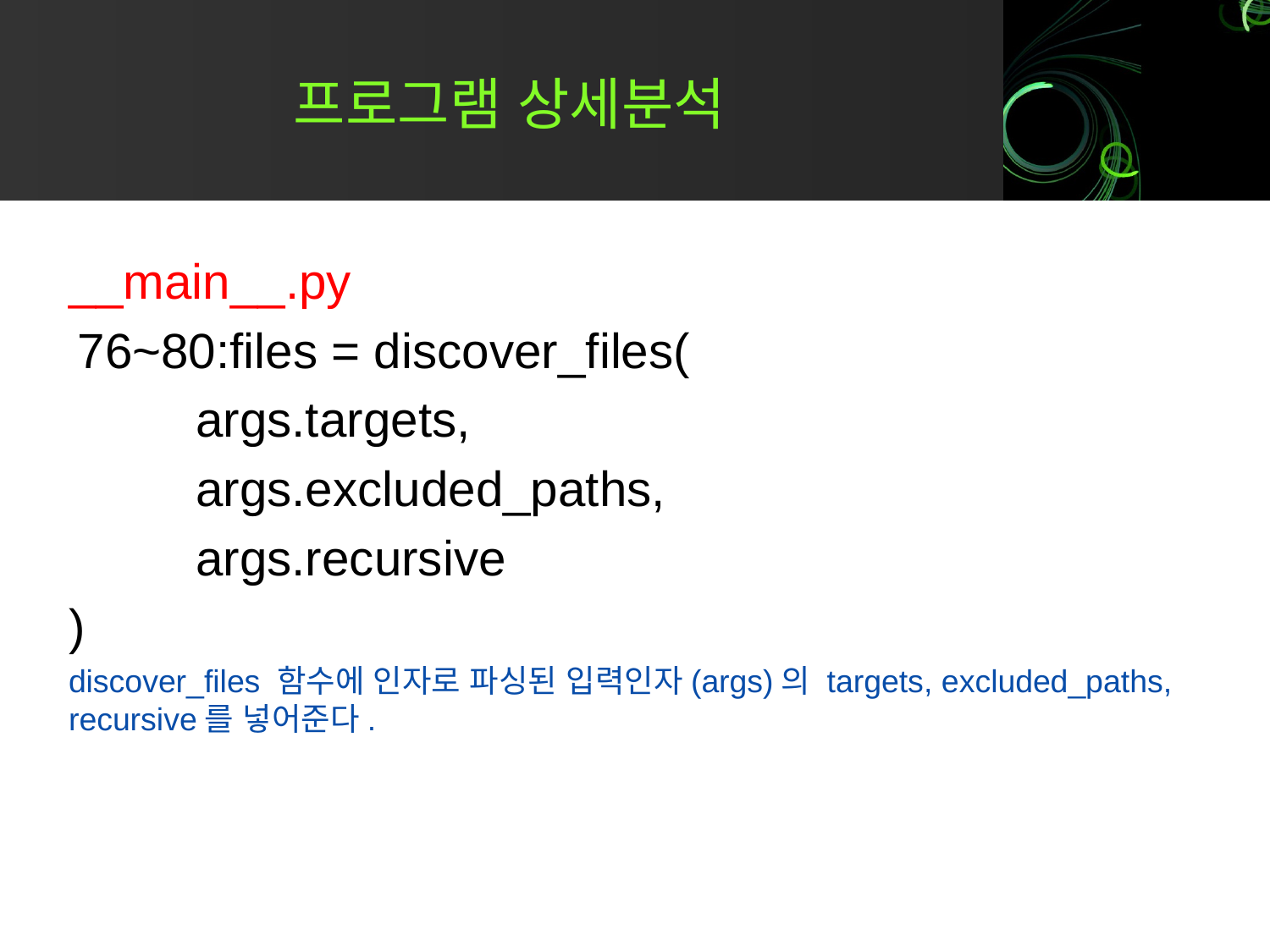

# 프로그램 상세분석

__main__.py
 76~80:files = discover_files(
	args.targets,
	args.excluded_paths,
	args.recursive
)
discover_files 함수에 인자로 파싱된 입력인자(args)의 targets, excluded_paths, recursive를 넣어준다.